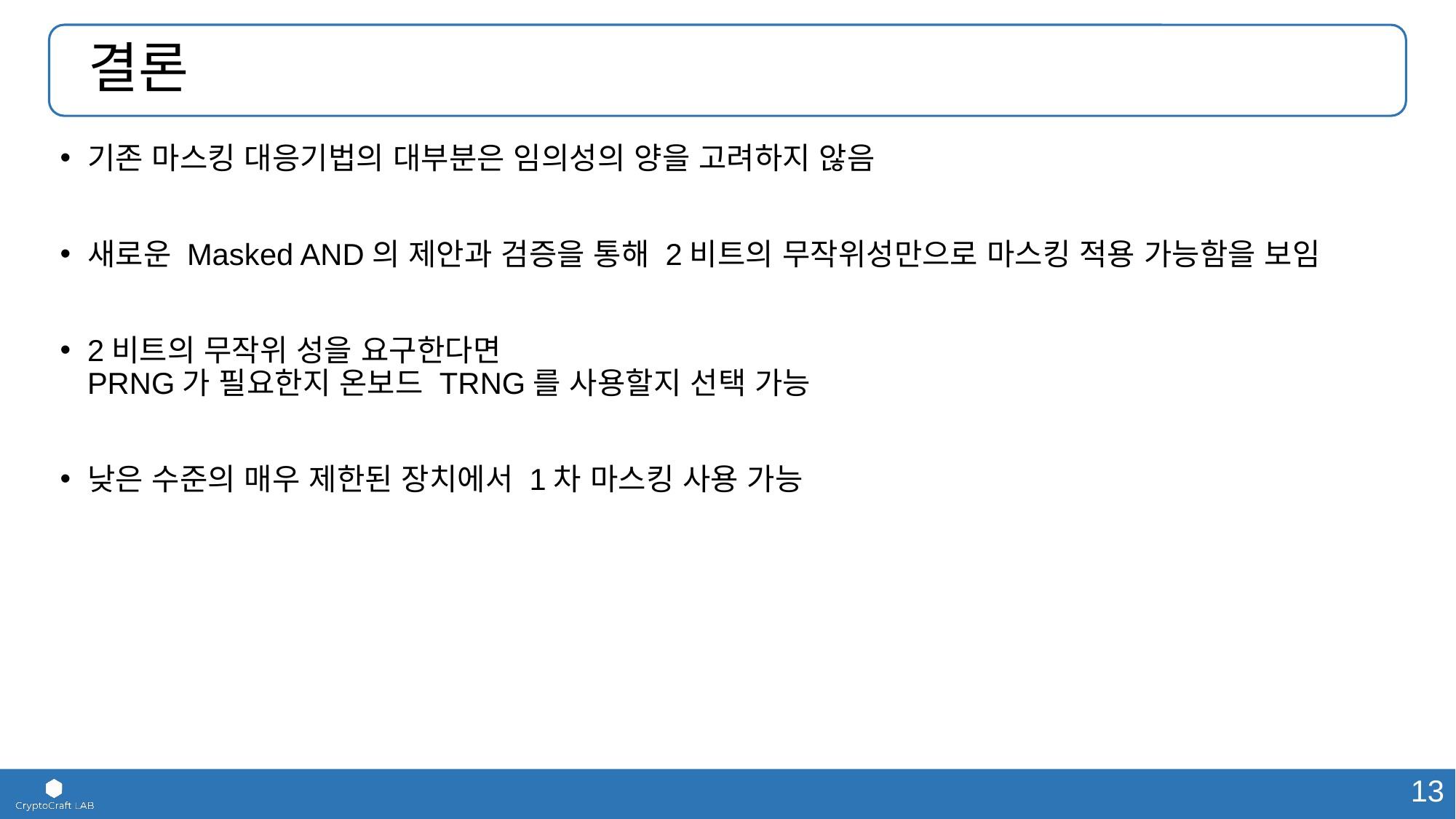

# 결론
기존 마스킹 대응기법의 대부분은 임의성의 양을 고려하지 않음

새로운 Masked AND의 제안과 검증을 통해 2비트의 무작위성만으로 마스킹 적용 가능함을 보임

2비트의 무작위 성을 요구한다면
PRNG가 필요한지 온보드 TRNG를 사용할지 선택 가능

낮은 수준의 매우 제한된 장치에서 1차 마스킹 사용 가능